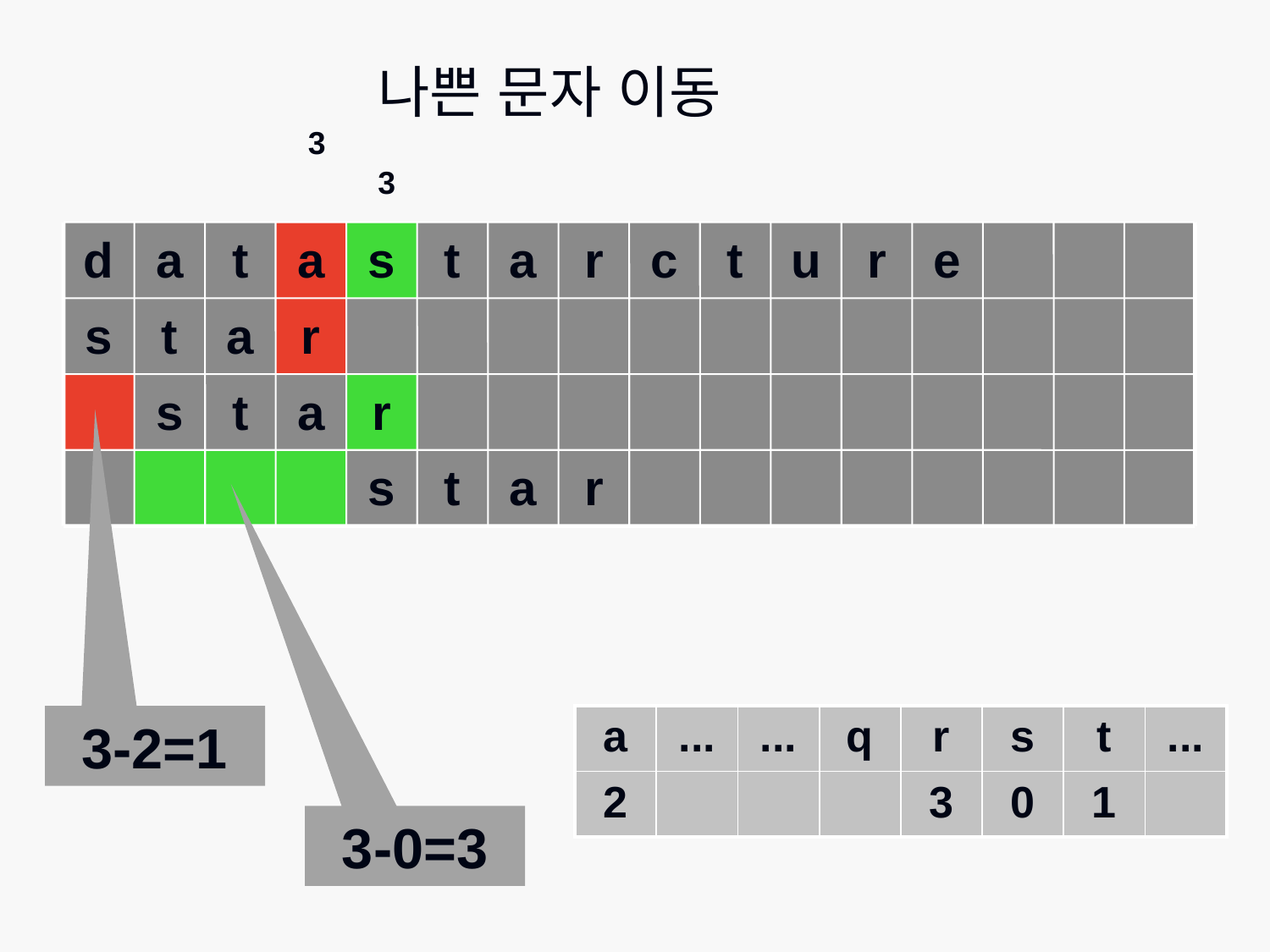

# 나쁜 문자 이동
3
3
d

a

t

a

s

t

a

r

c

t

u

r

e

s

t
a
r

s
t
a
r

s
t
a
r

3-2=1
| a | ... | ... | q | r | s | t | ... |
| --- | --- | --- | --- | --- | --- | --- | --- |
| 2 |  |  |  | 3 | 0 | 1 |  |
3-0=3